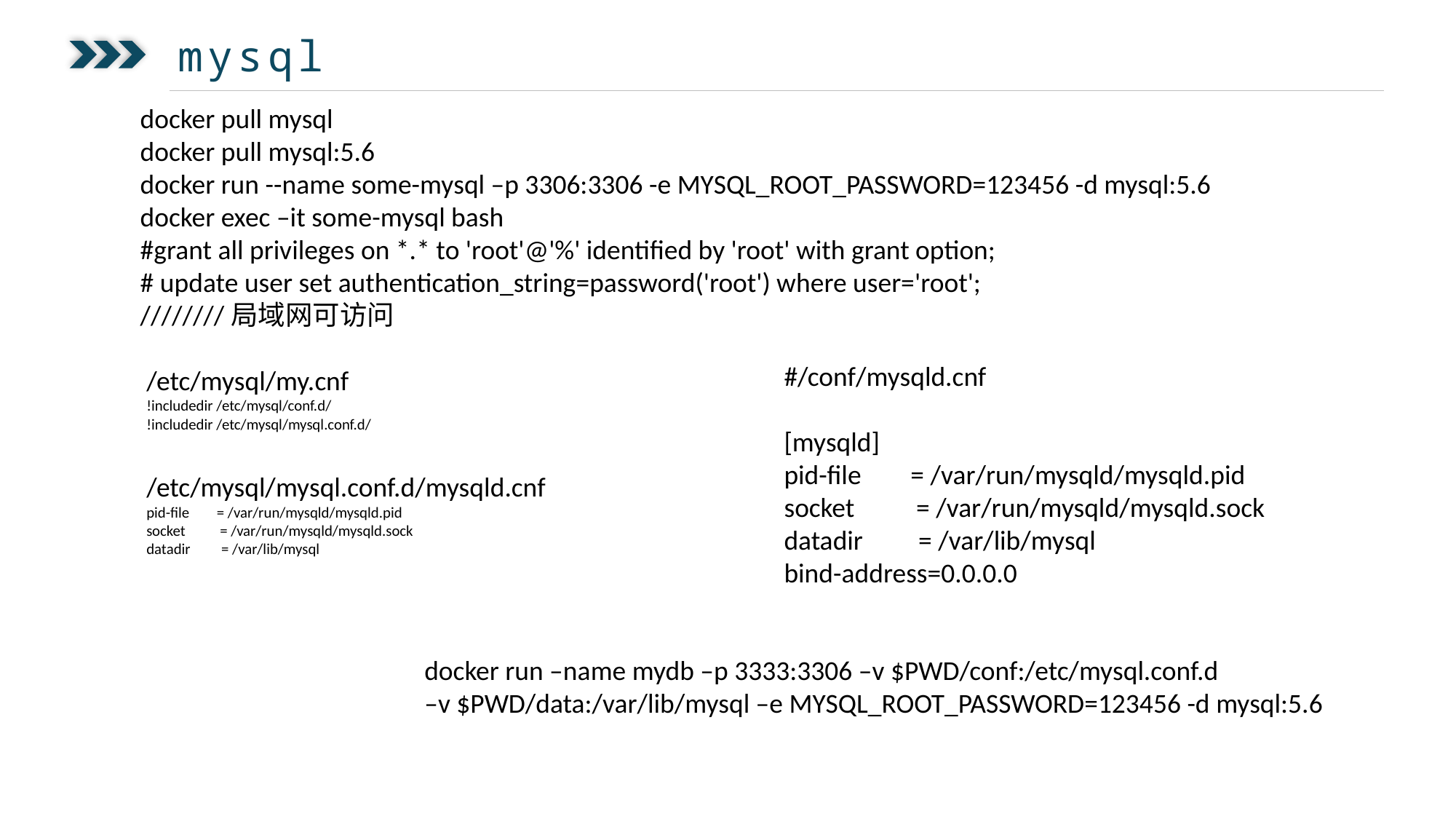

mysql

docker pull mysql
docker pull mysql:5.6
docker run --name some-mysql –p 3306:3306 -e MYSQL_ROOT_PASSWORD=123456 -d mysql:5.6
docker exec –it some-mysql bash
#grant all privileges on *.* to 'root'@'%' identified by 'root' with grant option;
# update user set authentication_string=password('root') where user='root';
////////局域网可访问
#/conf/mysqld.cnf

[mysqld]
pid-file        = /var/run/mysqld/mysqld.pid
socket          = /var/run/mysqld/mysqld.sock
datadir         = /var/lib/mysql
bind-address=0.0.0.0
/etc/mysql/my.cnf
!includedir /etc/mysql/conf.d/
!includedir /etc/mysql/mysql.conf.d/
/etc/mysql/mysql.conf.d/mysqld.cnf
pid-file        = /var/run/mysqld/mysqld.pid
socket          = /var/run/mysqld/mysqld.sock
datadir         = /var/lib/mysql
docker run –name mydb –p 3333:3306 –v $PWD/conf:/etc/mysql.conf.d
–v $PWD/data:/var/lib/mysql –e MYSQL_ROOT_PASSWORD=123456 -d mysql:5.6